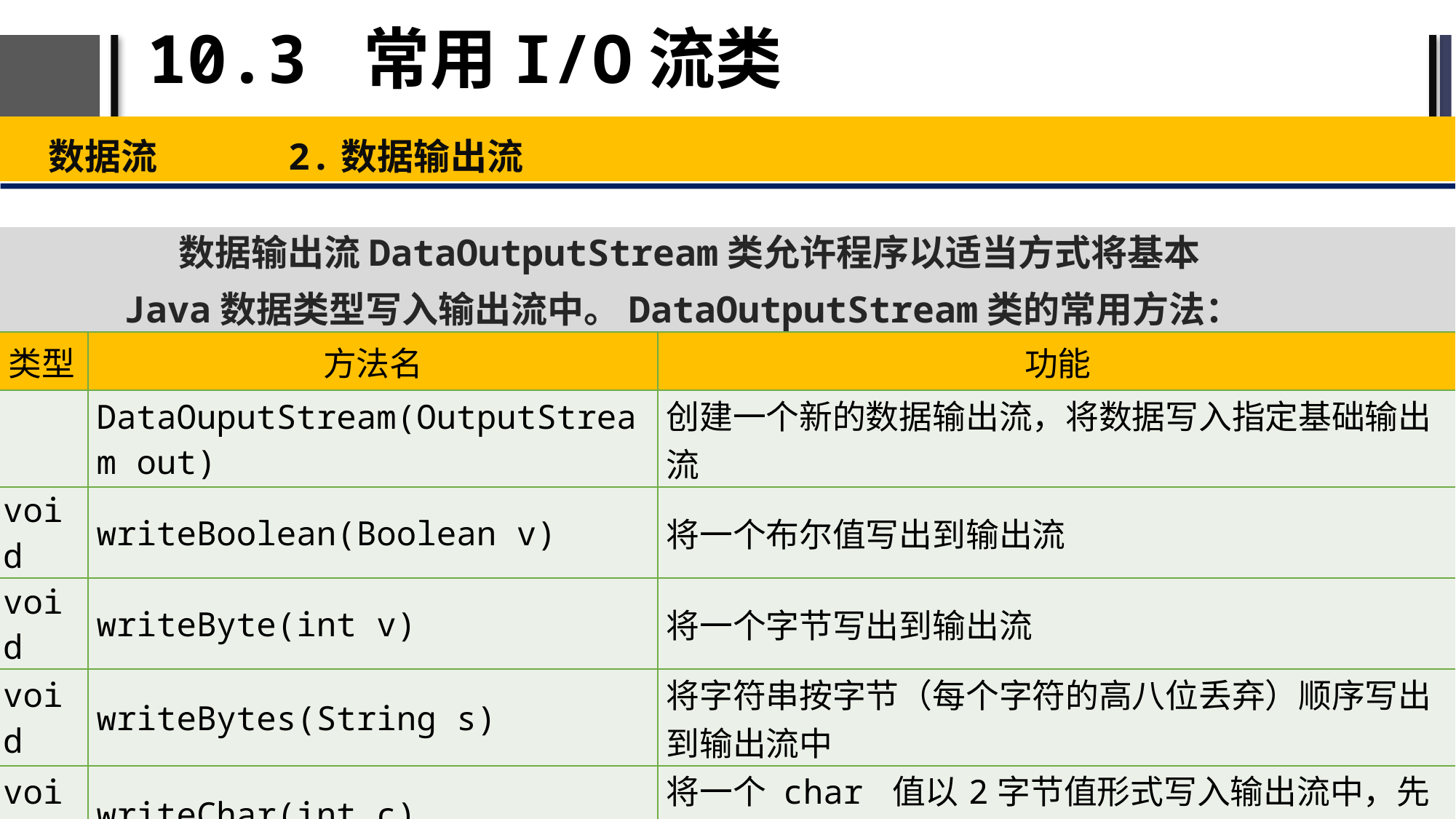

# 10.3 常用I/O流类

数据流               2.数据输出流

数据输出流DataOutputStream类允许程序以适当方式将基本Java数据类型写入输出流中。DataOutputStream类的常用方法：

| 类型 | 方法名 | 功能 |
| --- | --- | --- |
|  | DataOuputStream(OutputStream out) | 创建一个新的数据输出流，将数据写入指定基础输出流 |
| void | writeBoolean(Boolean v) | 将一个布尔值写出到输出流 |
| void | writeByte(int v) | 将一个字节写出到输出流 |
| void | writeBytes(String s) | 将字符串按字节（每个字符的高八位丢弃）顺序写出到输出流中 |
| void | writeChar(int c) | 将一个 char 值以2字节值形式写入输出流中，先写入高字节 |
| void | writeChars(String s) | 将字符串按字符顺序写出到输出流 |
| void | writeLong(long v) | 将一个长整型数写出到输出流 |